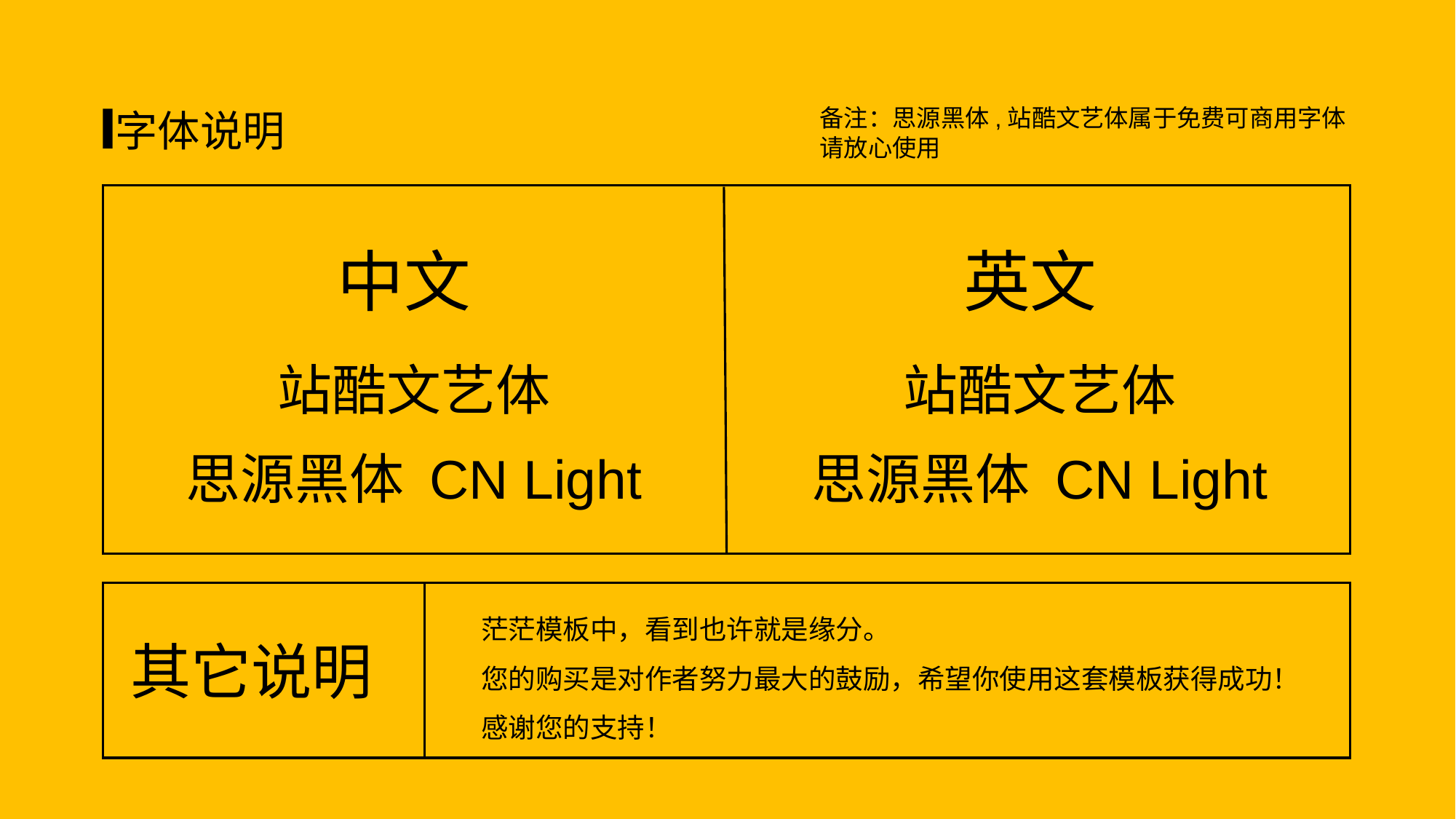

备注：思源黑体,站酷文艺体属于免费可商用字体
请放心使用
字体说明

中文
英文
站酷文艺体
站酷文艺体
思源黑体 CN Light
思源黑体 CN Light

茫茫模板中，看到也许就是缘分。
您的购买是对作者努力最大的鼓励，希望你使用这套模板获得成功！
感谢您的支持！
其它说明